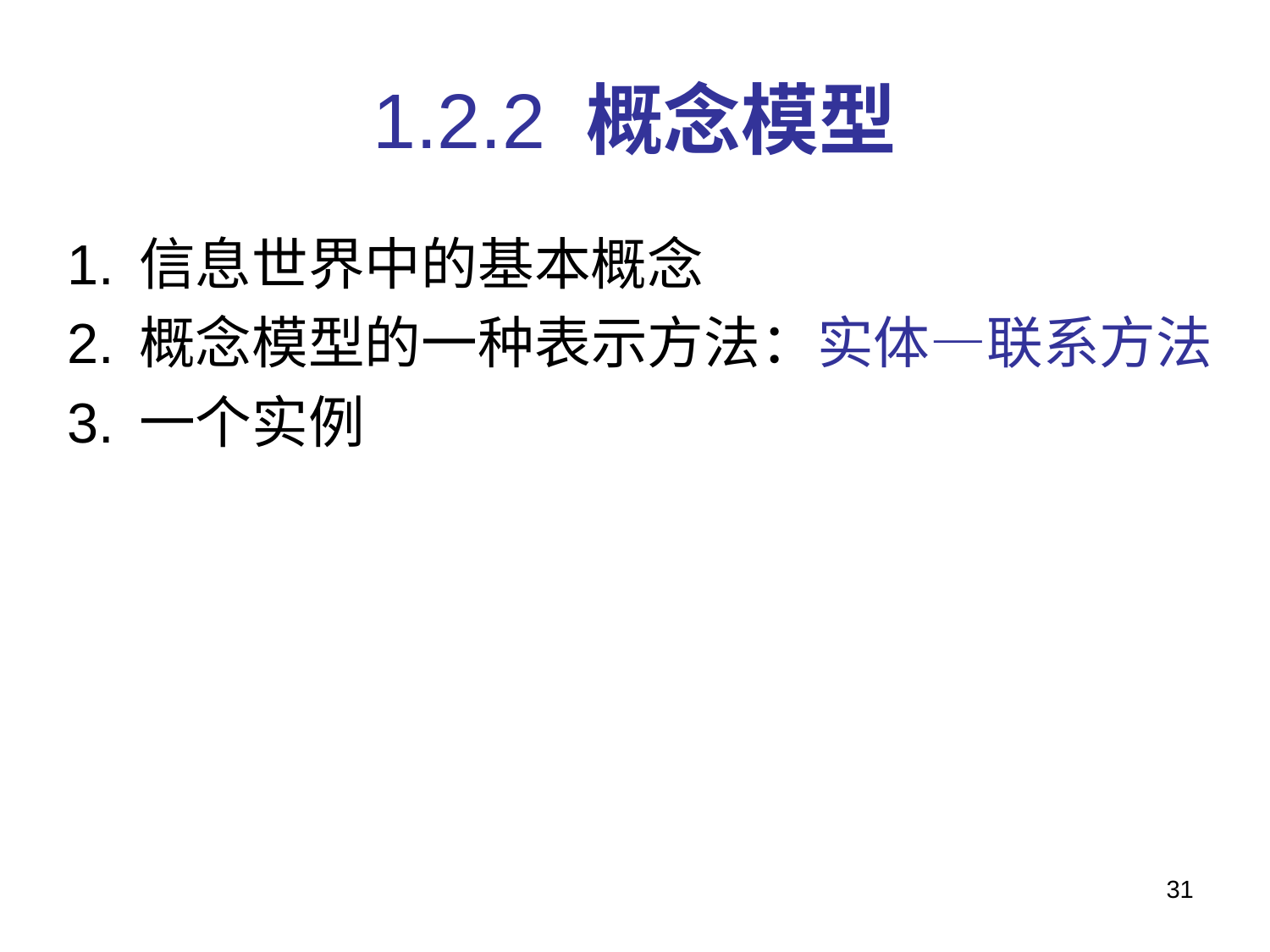

# 1.2.2 概念模型
信息世界中的基本概念
概念模型的一种表示方法：实体—联系方法
一个实例

31